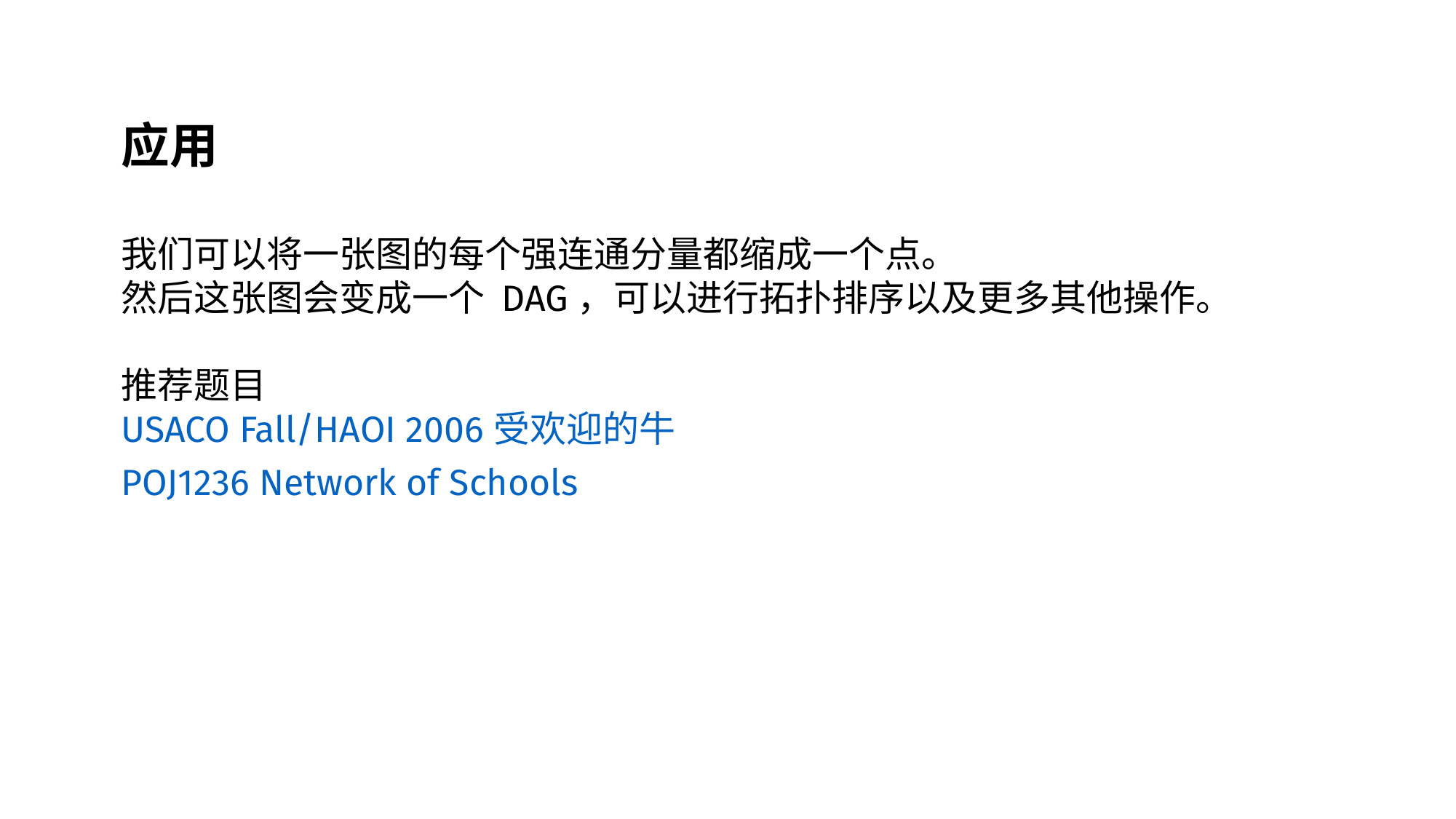

应用

我们可以将一张图的每个强连通分量都缩成一个点。
然后这张图会变成一个 DAG，可以进行拓扑排序以及更多其他操作。

推荐题目
USACO Fall/HAOI 2006 受欢迎的牛
POJ1236 Network of Schools